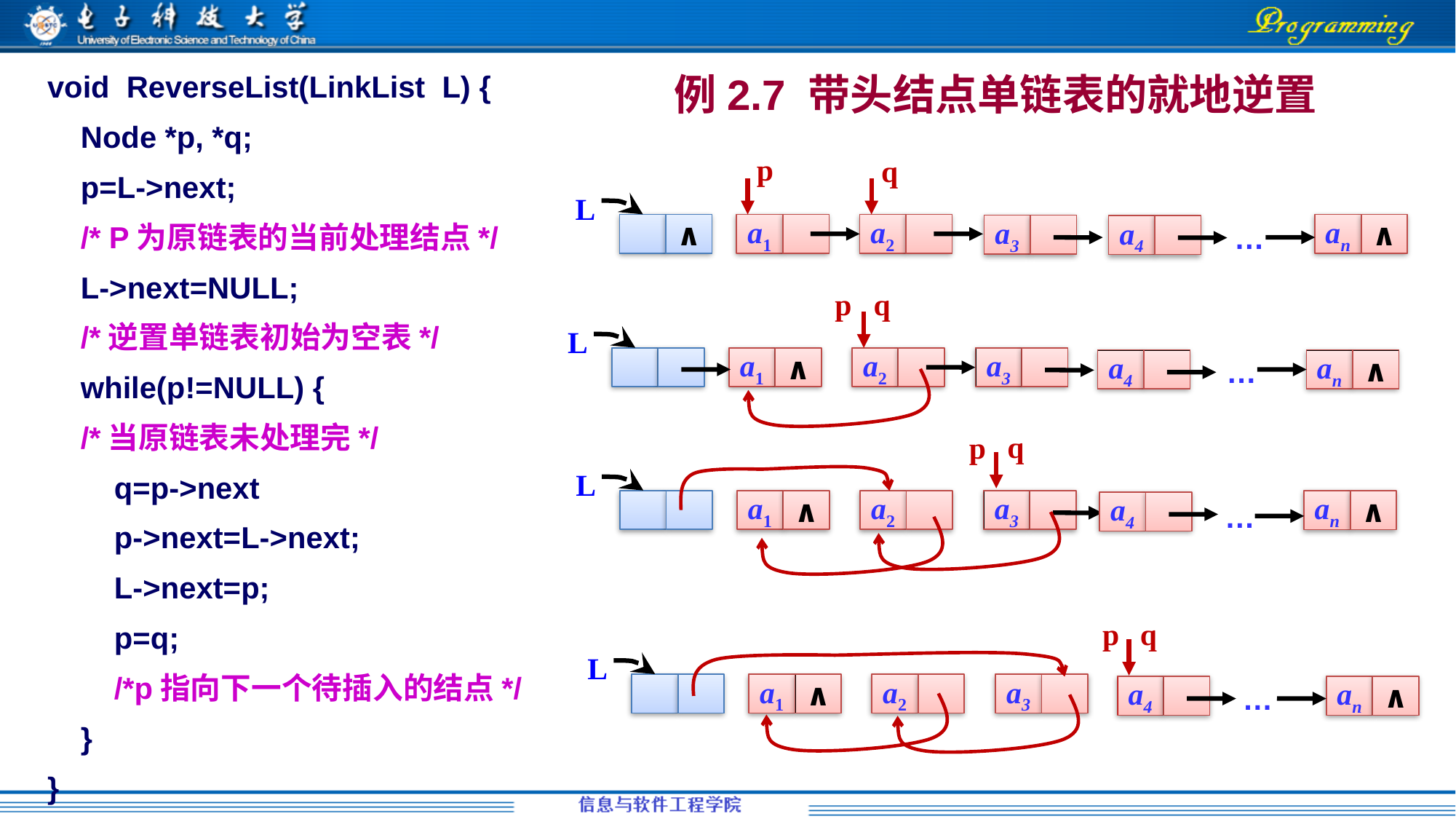

例2.7 带头结点单链表的就地逆置
void  ReverseList(LinkList  L) {
    Node *p, *q;
    p=L->next;
    /* P为原链表的当前处理结点*/
    L->next=NULL;
    /*逆置单链表初始为空表*/
    while(p!=NULL) {
    /*当原链表未处理完*/
        q=p->next
        p->next=L->next;
        L->next=p;
        p=q;
        /*p指向下一个待插入的结点*/
    }
}

p
q
L

…
an
∧

∧
a1

a2

a3

a4

p
q
L

…
a3

a1
∧
a2

a4

an
∧

q
p
L

a3

a1
∧
a2

an
∧
a4

…

p
q
L

a3

…

a1
∧
a2

a4

an
∧